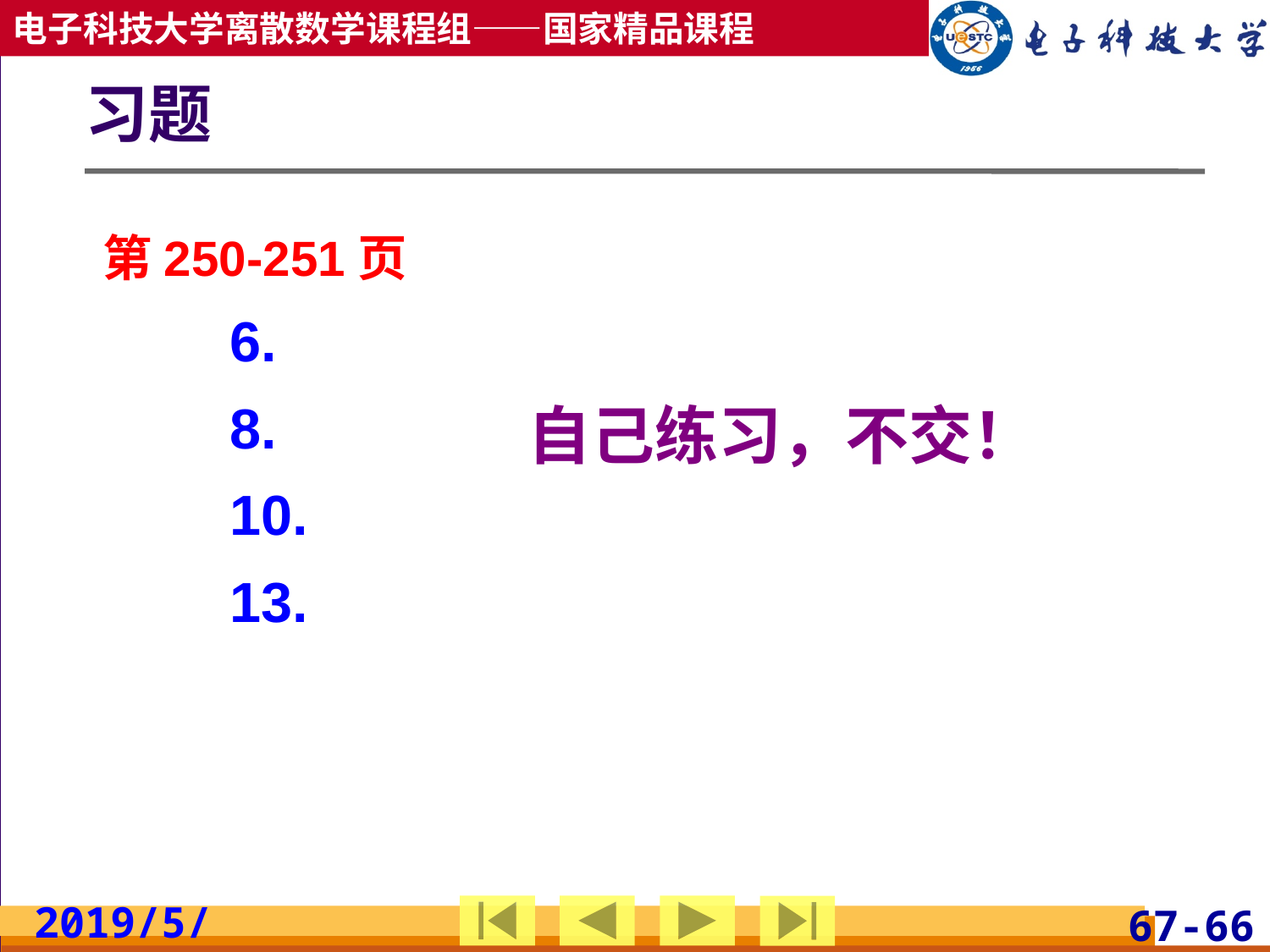

# 习题
第250-251页
	6.
	8.
	10.
	13.
自己练习，不交！
2019/5/8